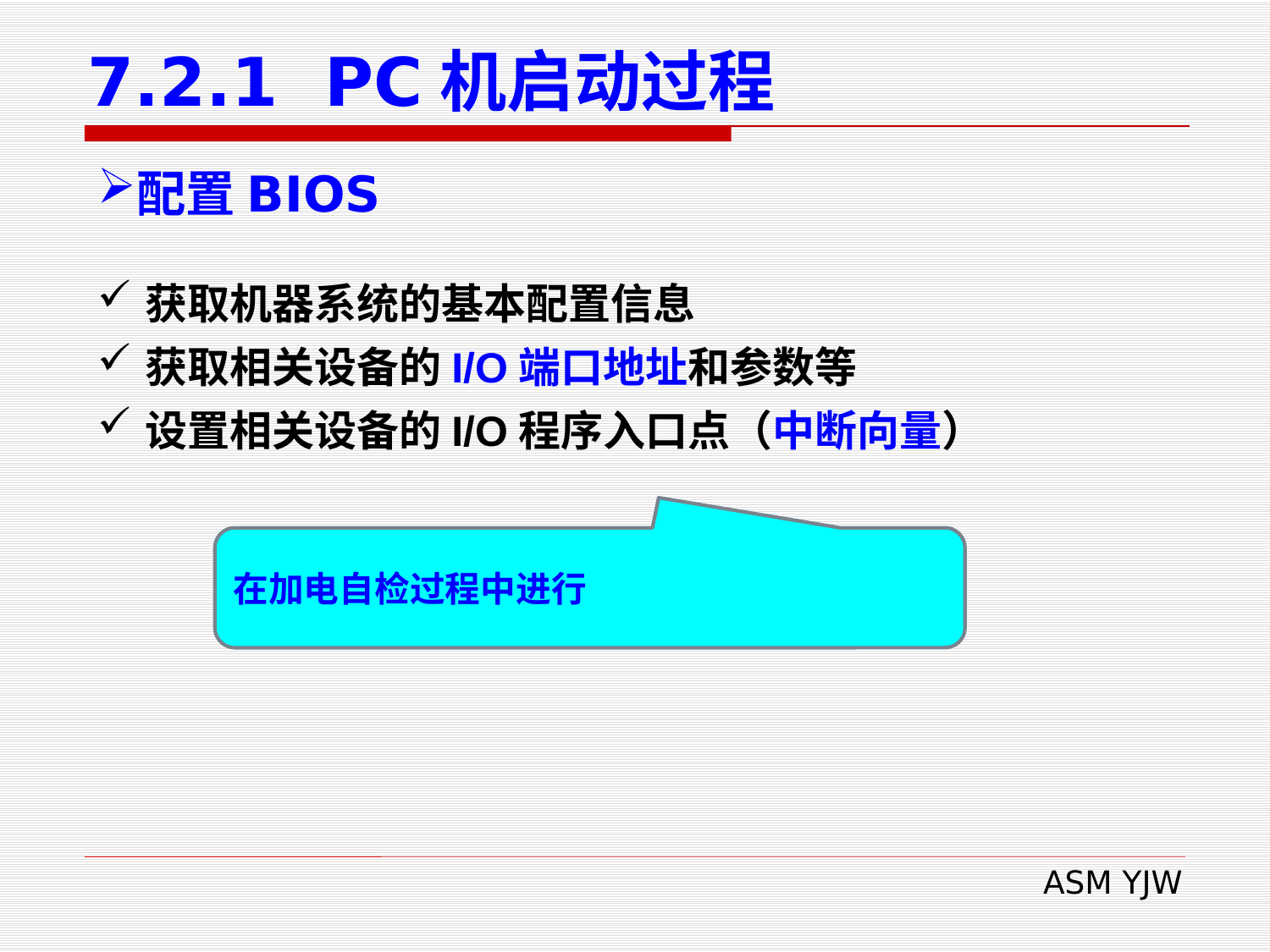

# 7.2.1  PC机启动过程
配置BIOS
获取机器系统的基本配置信息
获取相关设备的I/O端口地址和参数等
设置相关设备的I/O程序入口点（中断向量）
在加电自检过程中进行